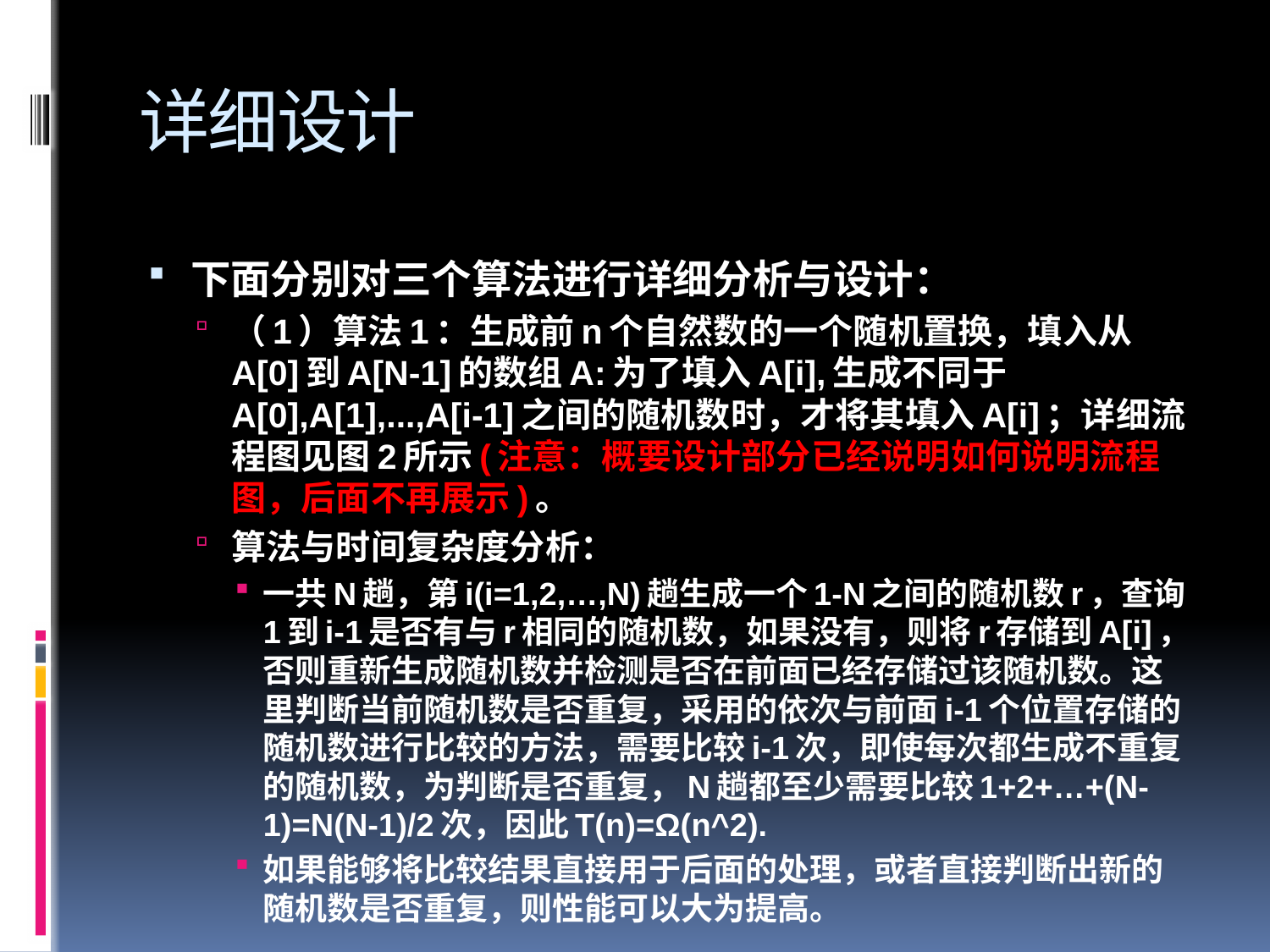

# 详细设计
下面分别对三个算法进行详细分析与设计：
（1）算法1：生成前n个自然数的一个随机置换，填入从A[0]到A[N-1]的数组A:为了填入A[i],生成不同于A[0],A[1],...,A[i-1]之间的随机数时，才将其填入A[i]；详细流程图见图2所示(注意：概要设计部分已经说明如何说明流程图，后面不再展示)。
算法与时间复杂度分析：
一共N趟，第i(i=1,2,…,N)趟生成一个1-N之间的随机数r，查询1到i-1是否有与r相同的随机数，如果没有，则将r存储到A[i]，否则重新生成随机数并检测是否在前面已经存储过该随机数。这里判断当前随机数是否重复，采用的依次与前面i-1个位置存储的随机数进行比较的方法，需要比较i-1次，即使每次都生成不重复的随机数，为判断是否重复，N趟都至少需要比较1+2+…+(N-1)=N(N-1)/2次，因此T(n)=Ω(n^2).
如果能够将比较结果直接用于后面的处理，或者直接判断出新的随机数是否重复，则性能可以大为提高。